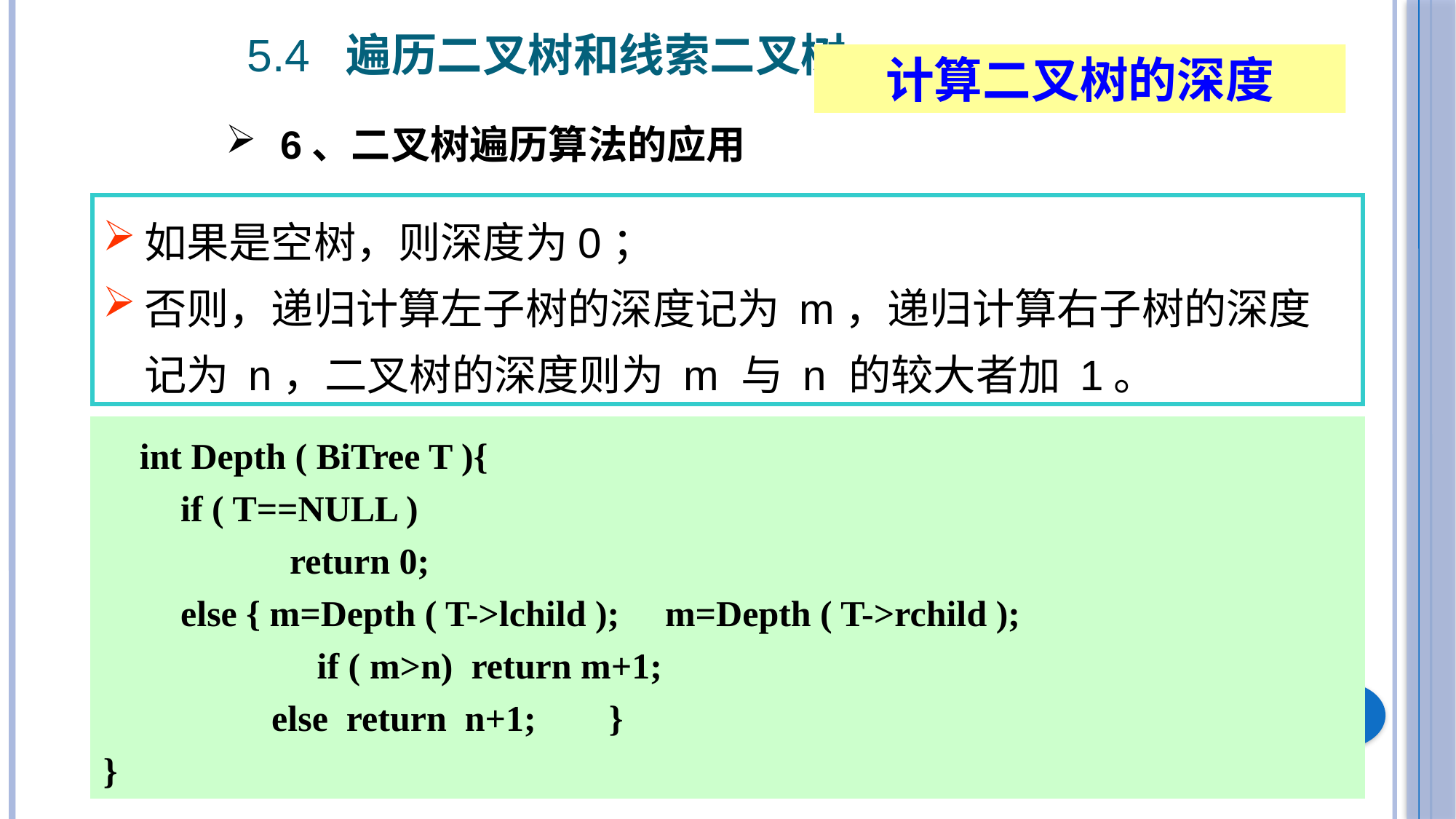

5.4  遍历二叉树和线索二叉树
计算二叉树的深度
6、二叉树遍历算法的应用
如果是空树，则深度为0；
否则，递归计算左子树的深度记为 m，递归计算右子树的深度记为 n，二叉树的深度则为 m 与 n 的较大者加 1。
    int Depth ( BiTree T ){
 	    if ( T==NULL )
		    return 0;
	    else { m=Depth ( T->lchild );     m=Depth ( T->rchild );
		       if ( m>n)  return m+1;
	              else  return  n+1;        }
}